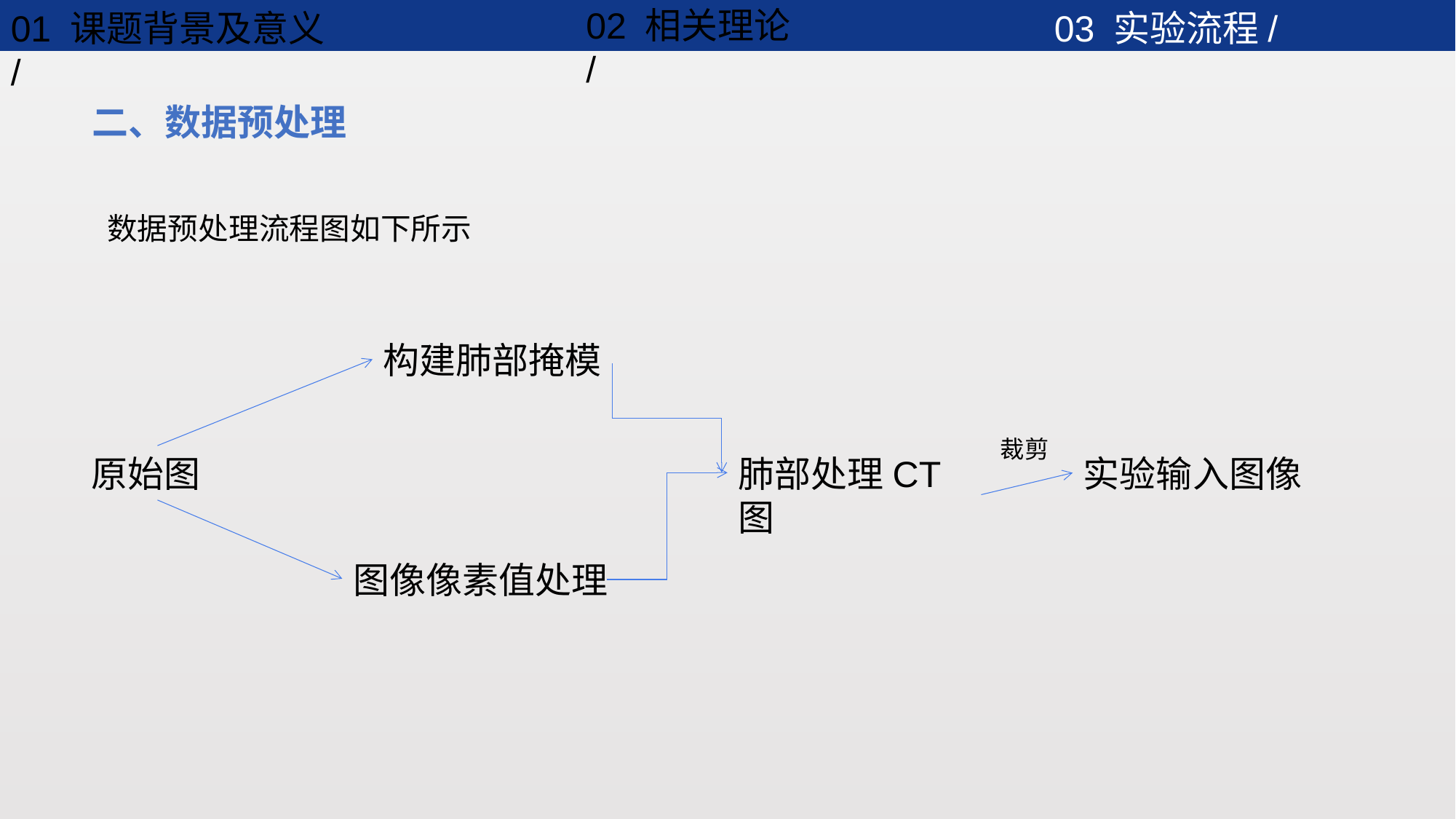

01 课题背景及意义/
03 实验流程/
02 相关理论/
二、数据预处理
数据预处理流程图如下所示
构建肺部掩模
裁剪
原始图
实验输入图像
肺部处理CT图
图像像素值处理